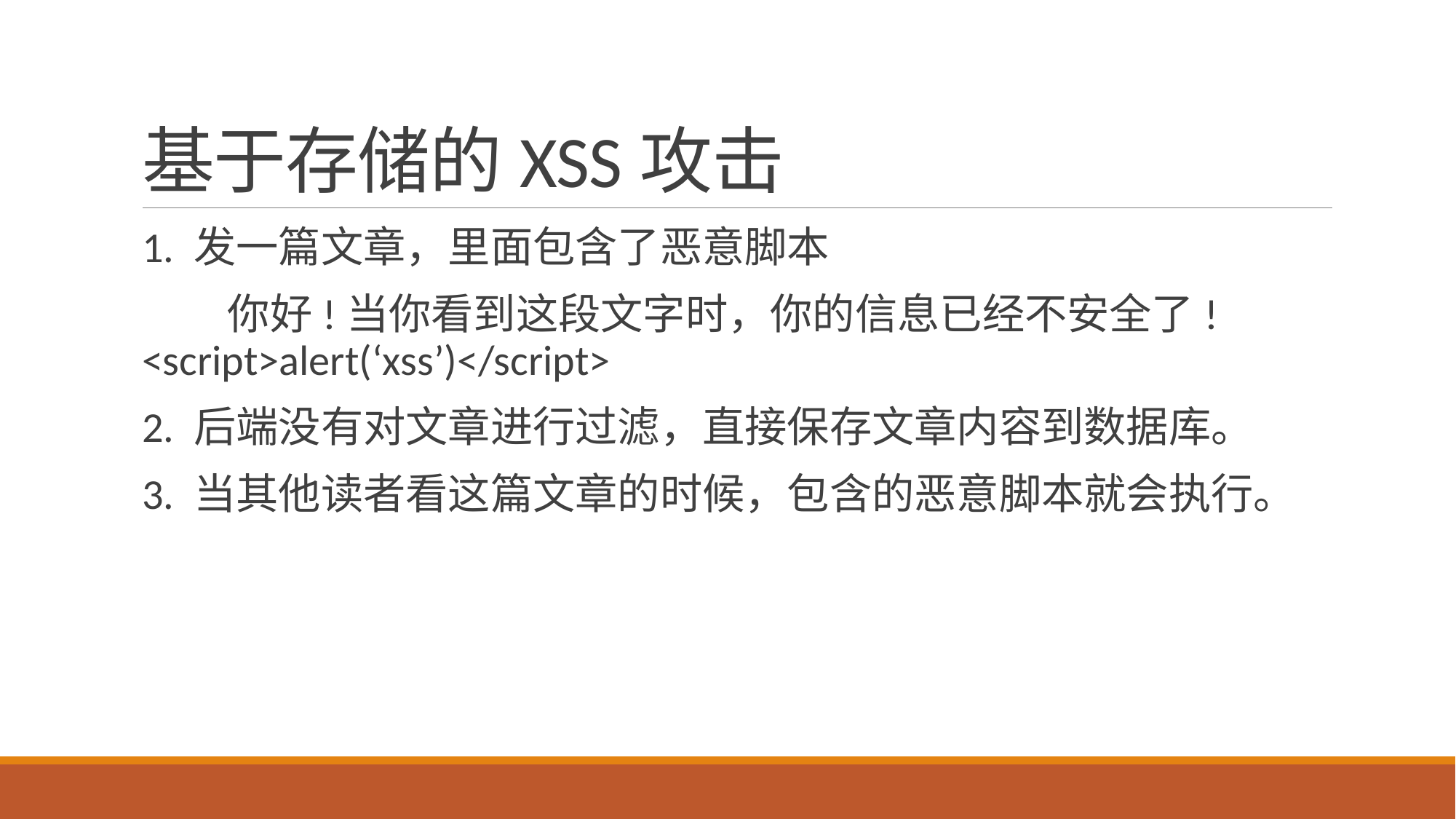

# 基于存储的XSS攻击
1. 发一篇文章，里面包含了恶意脚本
        你好!当你看到这段文字时，你的信息已经不安全了!<script>alert(‘xss’)</script>
2. 后端没有对文章进行过滤，直接保存文章内容到数据库。
3. 当其他读者看这篇文章的时候，包含的恶意脚本就会执行。